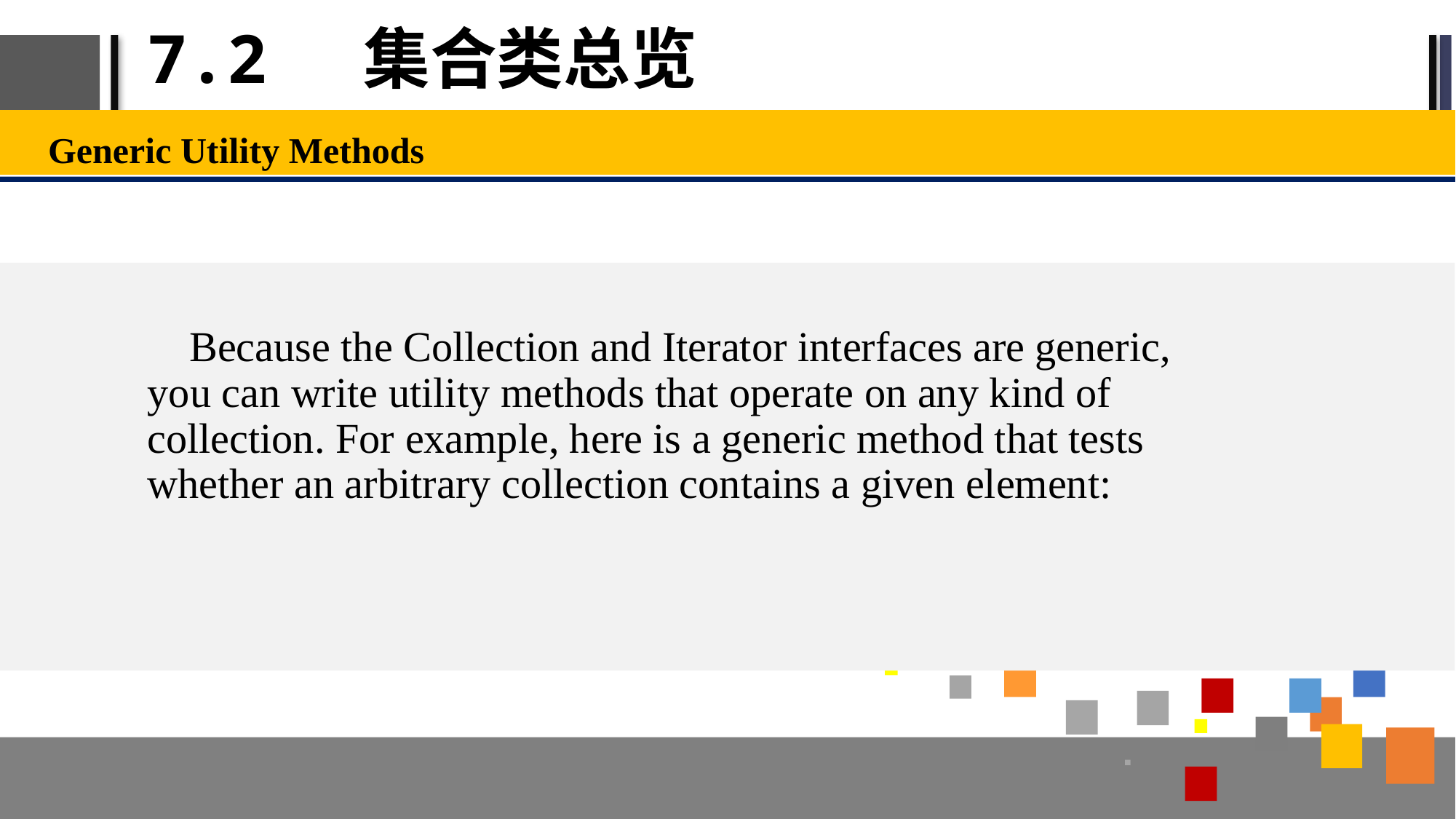

# 7.2  集合类总览

Generic Utility Methods

    Because the Collection and Iterator interfaces are generic, you can write utility methods that operate on any kind of collection. For example, here is a generic method that tests whether an arbitrary collection contains a given element: